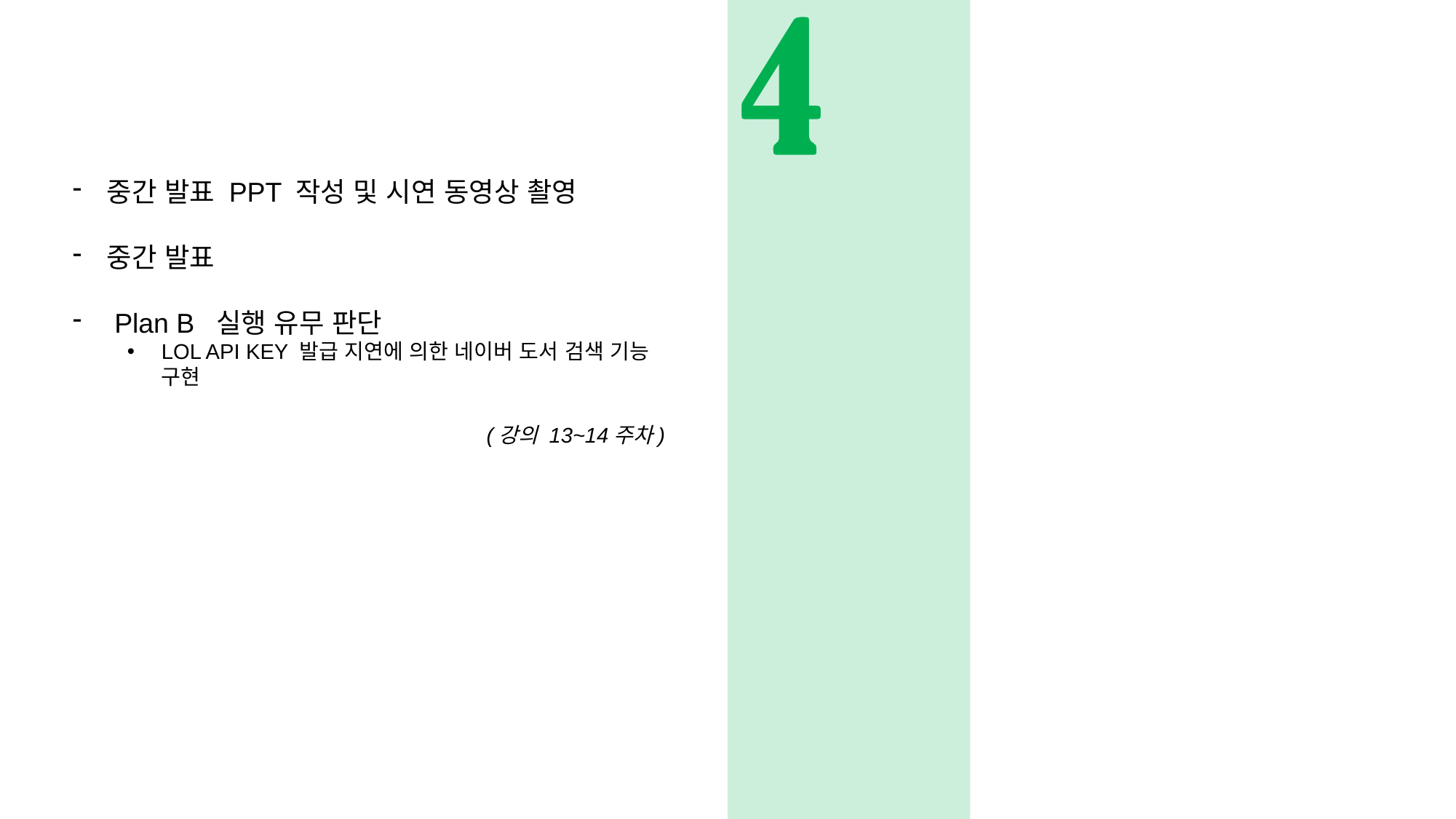

중간 발표 PPT 작성 및 시연 동영상 촬영

중간 발표

 Plan B  실행 유무 판단
LOL API KEY 발급 지연에 의한 네이버 도서 검색 기능 구현

(강의 13~14주차)